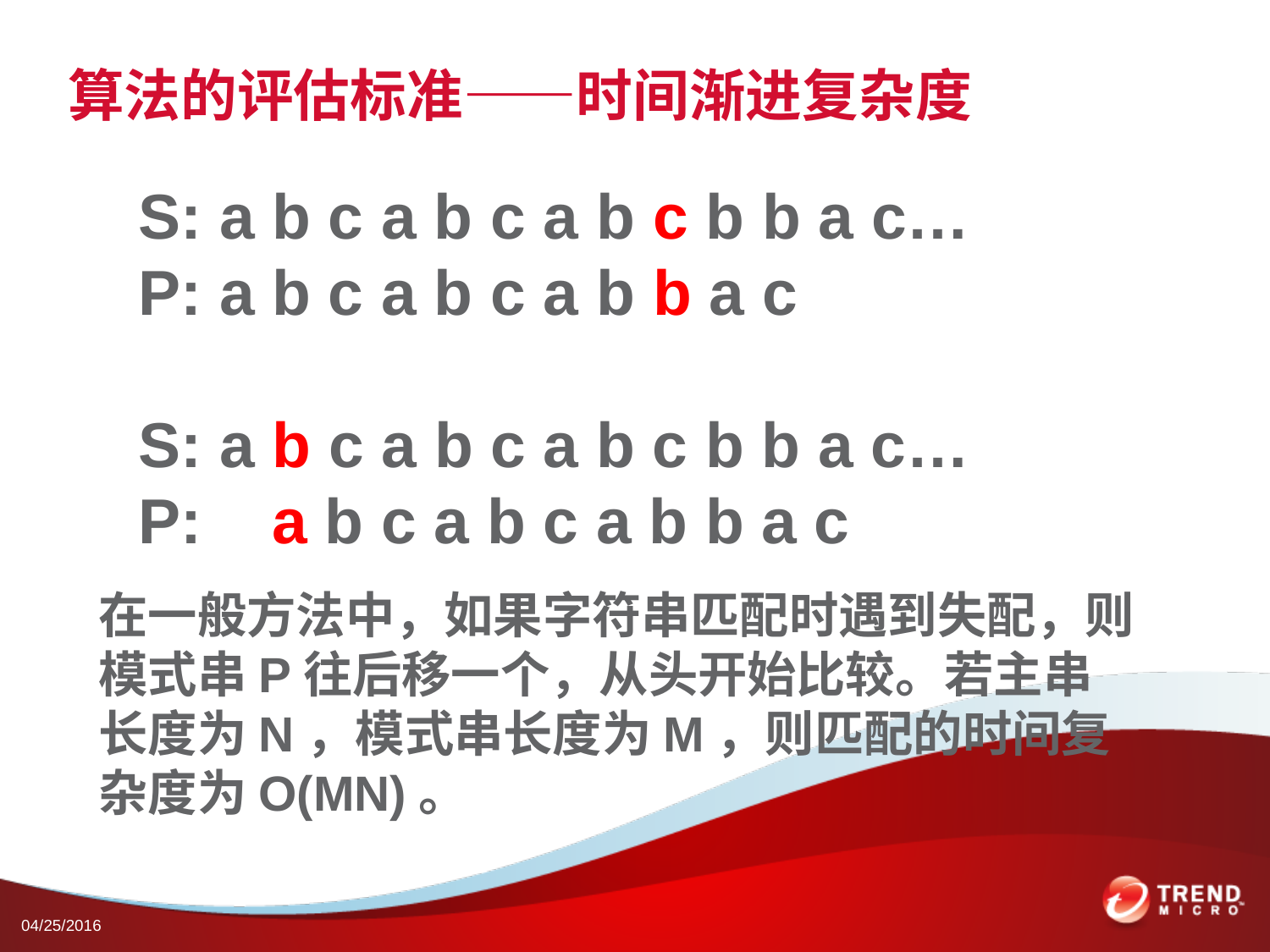

# 算法的评估标准——时间渐进复杂度
S: a b c a b c a b c b b a c…
P: a b c a b c a b b a c

S: a b c a b c a b c b b a c…
P:    a b c a b c a b b a c
在一般方法中，如果字符串匹配时遇到失配，则模式串P往后移一个，从头开始比较。若主串长度为N，模式串长度为M，则匹配的时间复杂度为O(MN)。
04/25/2016